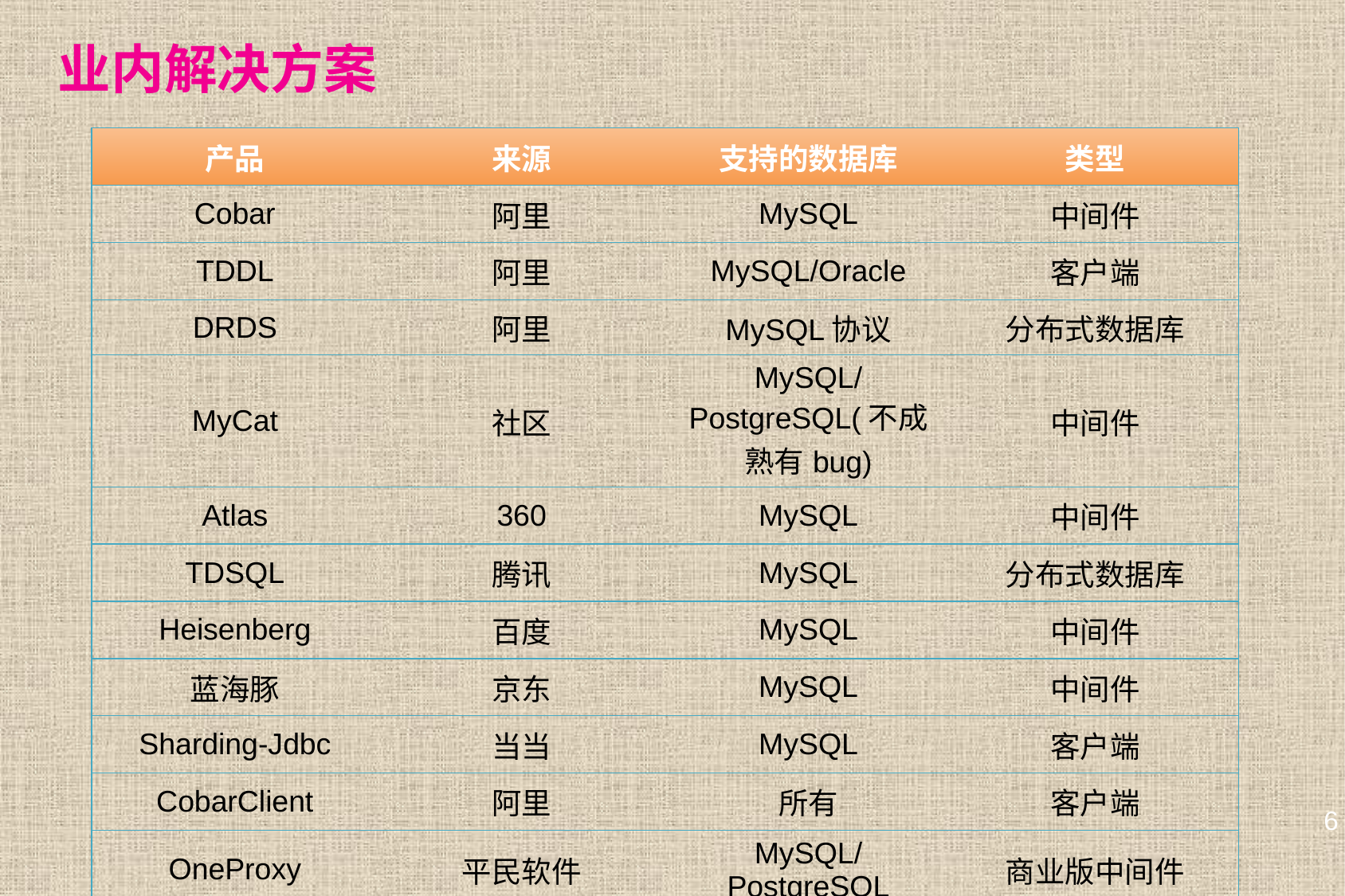

# 业内解决方案
| 产品 | 来源 | 支持的数据库 | 类型 |
| --- | --- | --- | --- |
| Cobar | 阿里 | MySQL | 中间件 |
| TDDL | 阿里 | MySQL/Oracle | 客户端 |
| DRDS | 阿里 | MySQL协议 | 分布式数据库 |
| MyCat | 社区 | MySQL/PostgreSQL(不成熟有bug) | 中间件 |
| Atlas | 360 | MySQL | 中间件 |
| TDSQL | 腾讯 | MySQL | 分布式数据库 |
| Heisenberg | 百度 | MySQL | 中间件 |
| 蓝海豚 | 京东 | MySQL | 中间件 |
| Sharding-Jdbc | 当当 | MySQL | 客户端 |
| CobarClient | 阿里 | 所有 | 客户端 |
| OneProxy | 平民软件 | MySQL/PostgreSQL | 商业版中间件 |